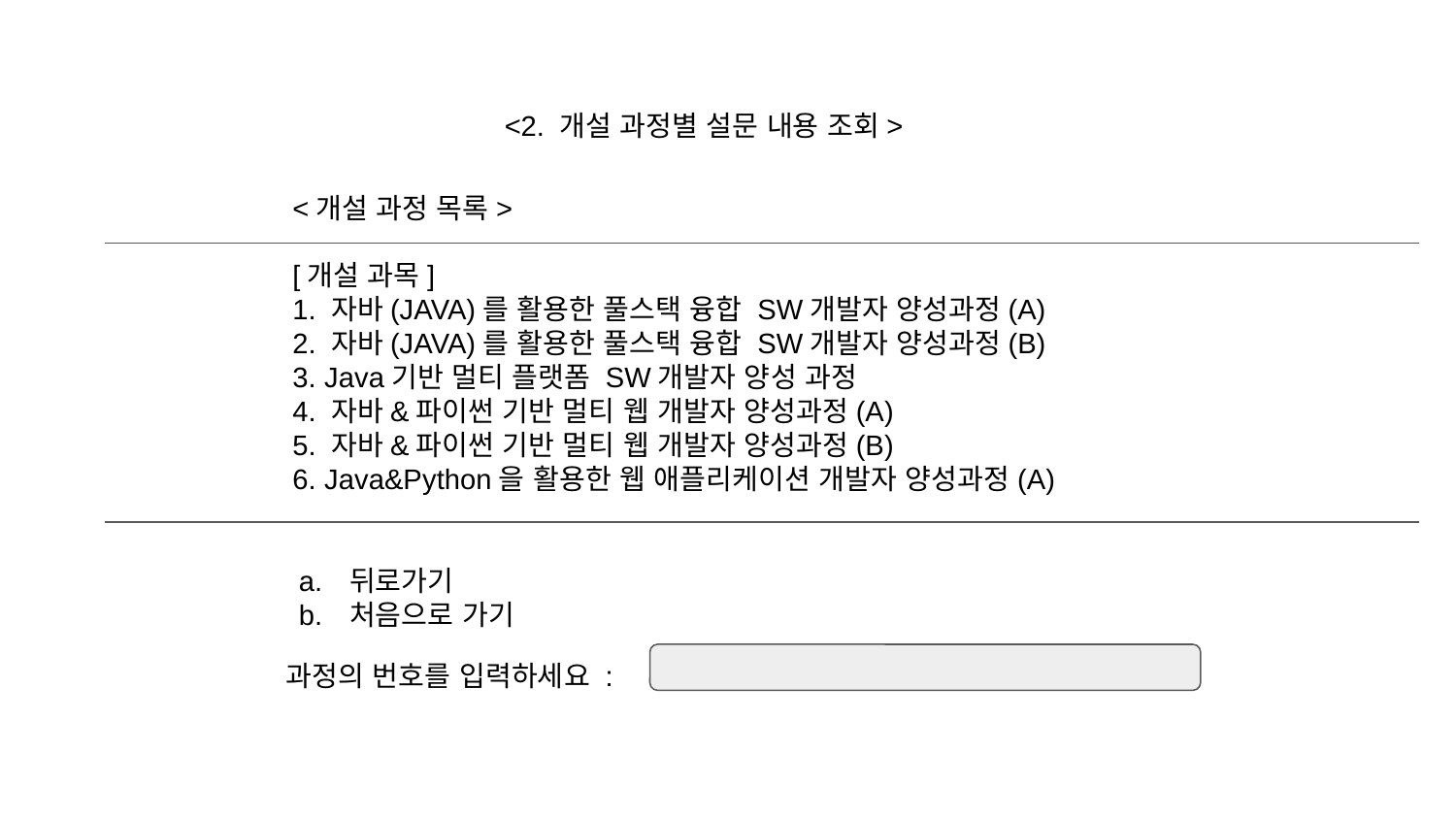

<2. 개설 과정별 설문 내용 조회>

  <개설 과정 목록>

  [개설 과목]
  1. 자바(JAVA)를 활용한 풀스택 융합 SW개발자 양성과정(A)
  2. 자바(JAVA)를 활용한 풀스택 융합 SW개발자 양성과정(B)
  3. Java기반 멀티 플랫폼 SW개발자 양성 과정
  4. 자바&파이썬 기반 멀티 웹 개발자 양성과정(A)
  5. 자바&파이썬 기반 멀티 웹 개발자 양성과정(B)
  6. Java&Python을 활용한 웹 애플리케이션 개발자 양성과정(A)

뒤로가기
처음으로 가기

과정의 번호를 입력하세요 :